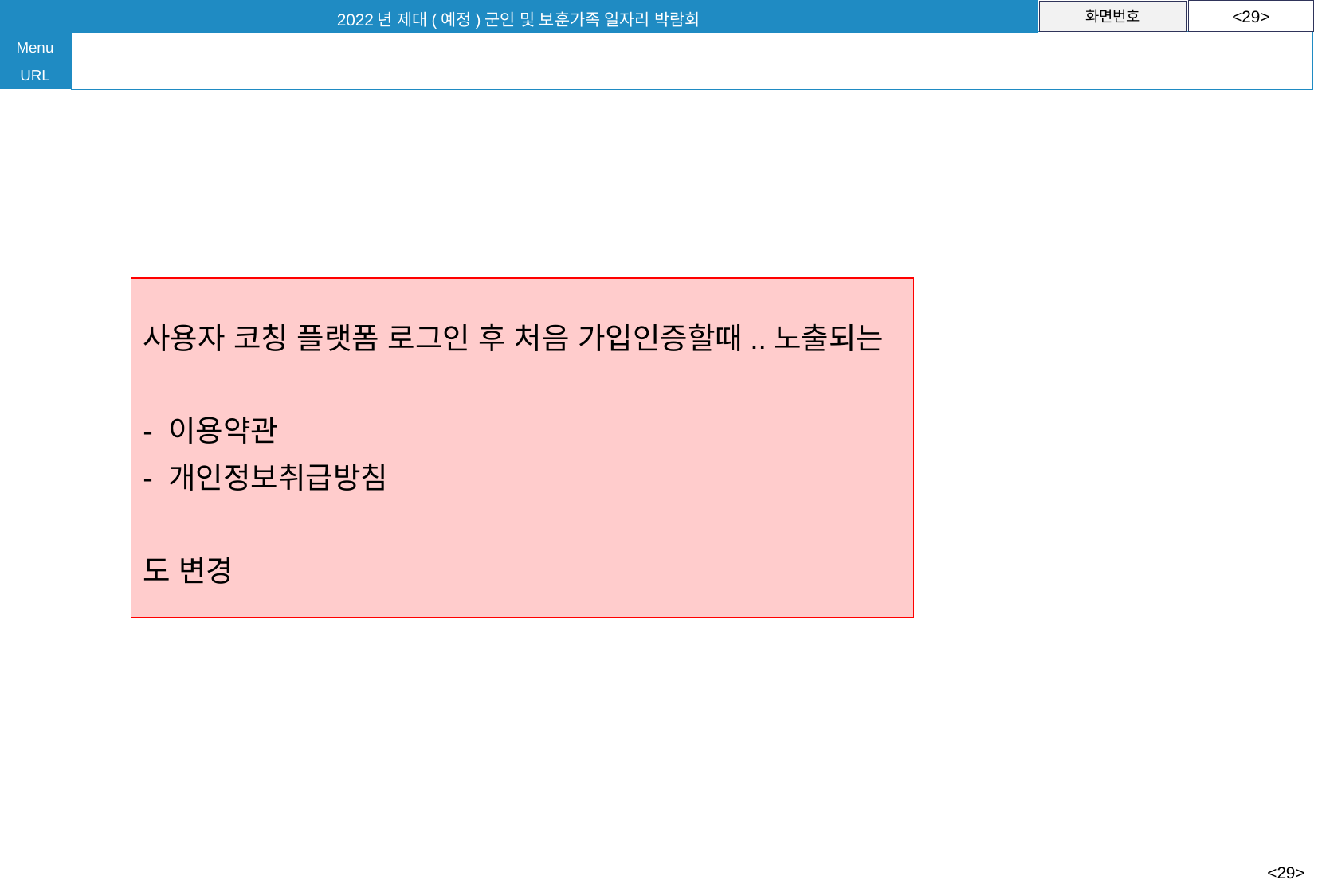

사용자 코칭 플랫폼 로그인 후 처음 가입인증할때..노출되는

- 이용약관
- 개인정보취급방침

도 변경